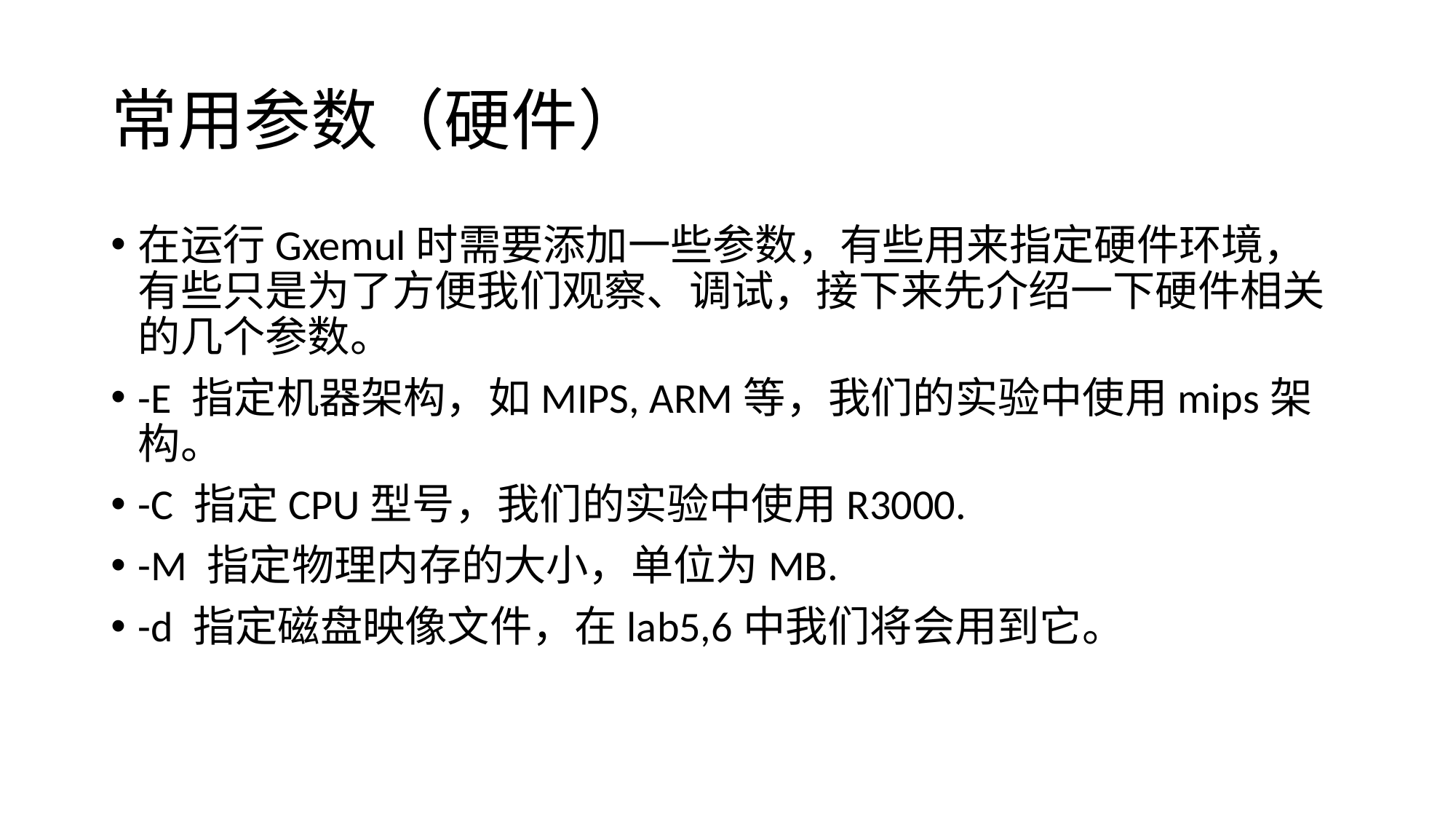

# 常用参数（硬件）
在运行Gxemul时需要添加一些参数，有些用来指定硬件环境，有些只是为了方便我们观察、调试，接下来先介绍一下硬件相关的几个参数。
-E 指定机器架构，如MIPS, ARM等，我们的实验中使用mips架构。
-C 指定CPU型号，我们的实验中使用R3000.
-M 指定物理内存的大小，单位为MB.
-d 指定磁盘映像文件，在lab5,6中我们将会用到它。